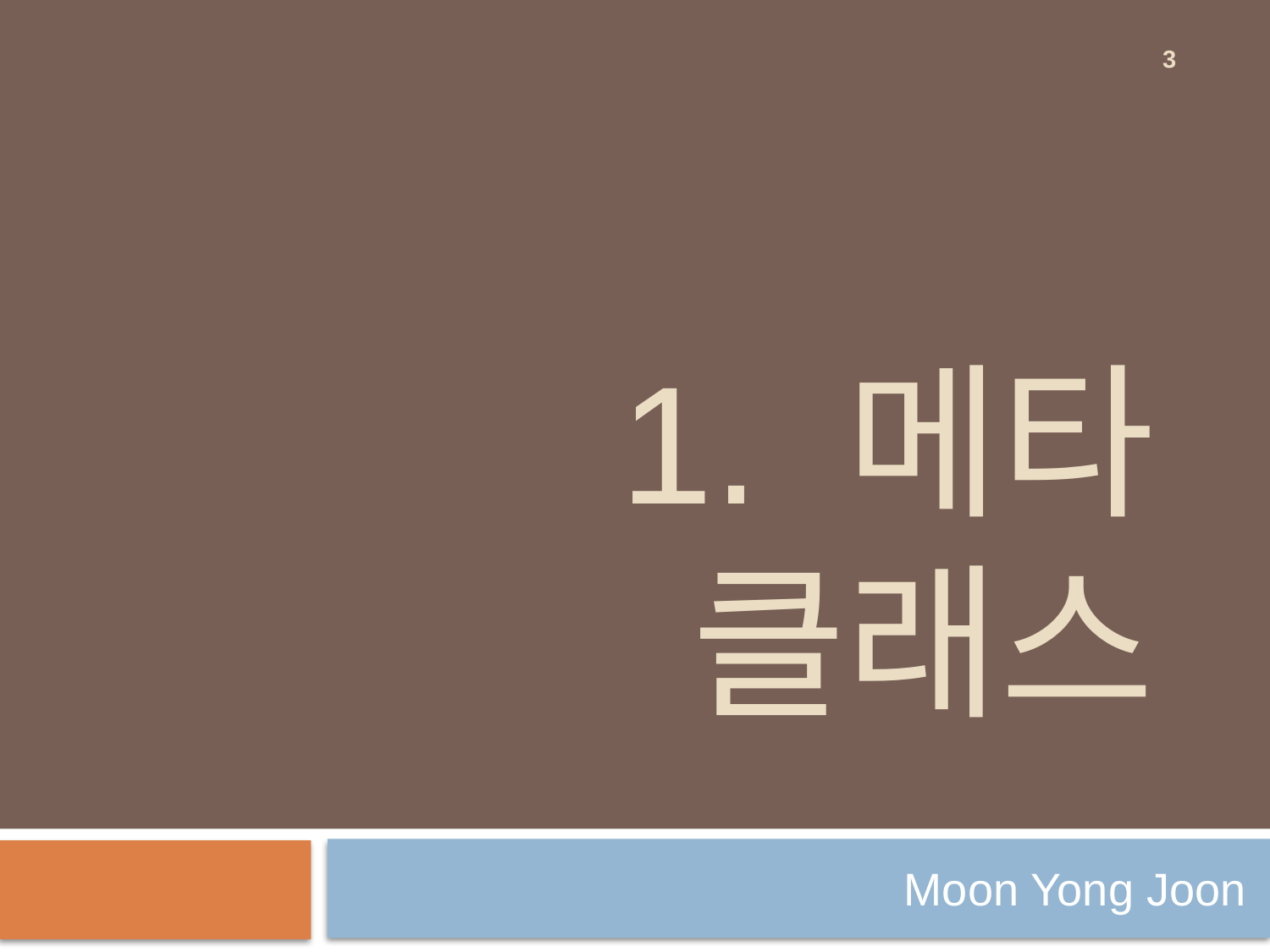

3
# 1. 메타 클래스
Moon Yong Joon